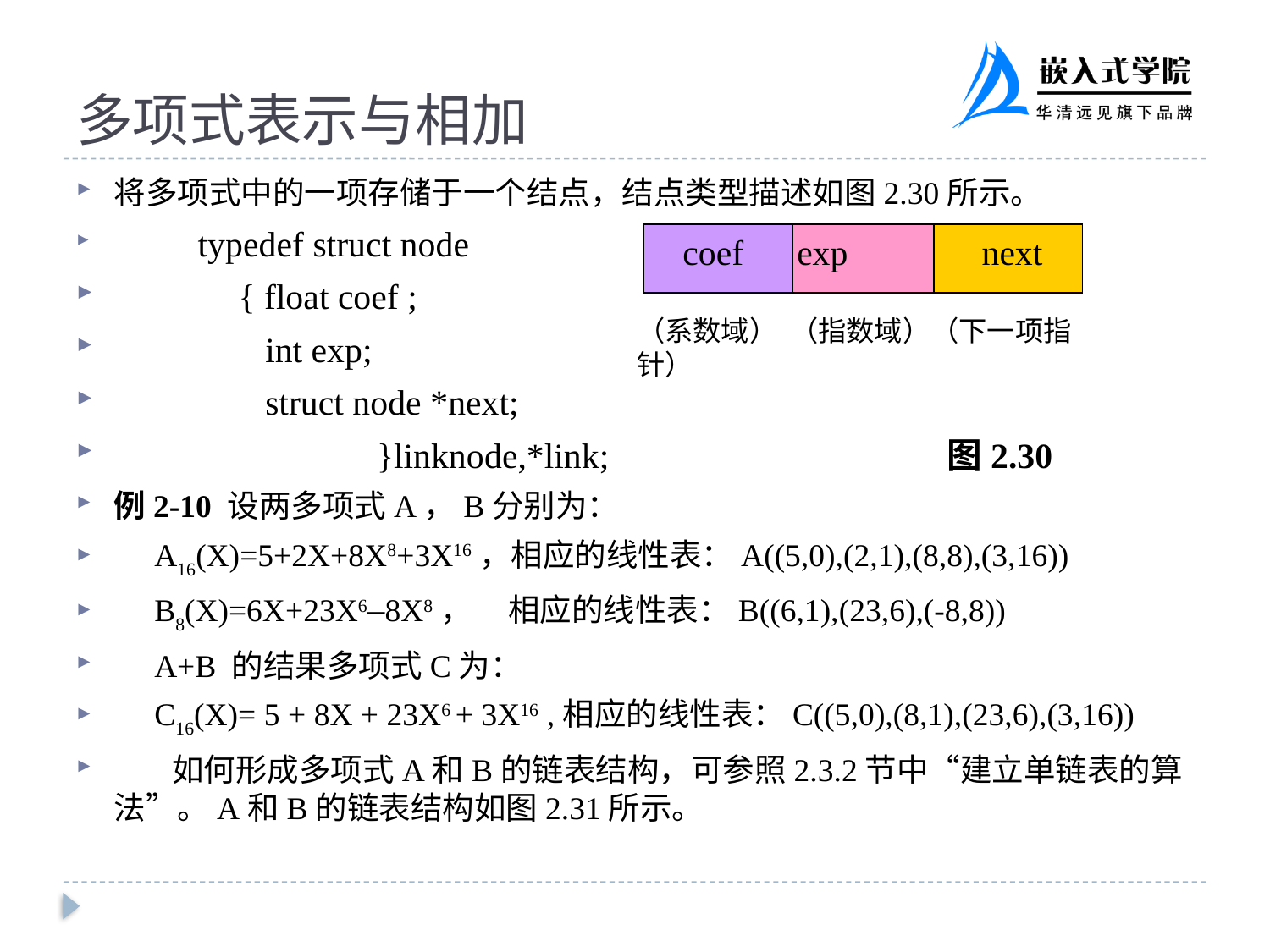

# 多项式表示与相加
将多项式中的一项存储于一个结点，结点类型描述如图2.30所示。
            typedef struct node
              { float coef ;
                 int exp;
                 struct node *next;
		 }linknode,*link;                                     图2.30
例2-10 设两多项式A，B分别为：
     A16(X)=5+2X+8X8+3X16，相应的线性表：A((5,0),(2,1),(8,8),(3,16))
     B8(X)=6X+23X6–8X8，     相应的线性表：B((6,1),(23,6),(-8,8))
     A+B 的结果多项式C为：
     C16(X)= 5 + 8X + 23X6 + 3X16 ,相应的线性表：C((5,0),(8,1),(23,6),(3,16))
       如何形成多项式A和B的链表结构，可参照2.3.2节中“建立单链表的算法”。A和B的链表结构如图2.31所示。
   coef

exp
        next

（系数域）  （指数域）（下一项指针）
82